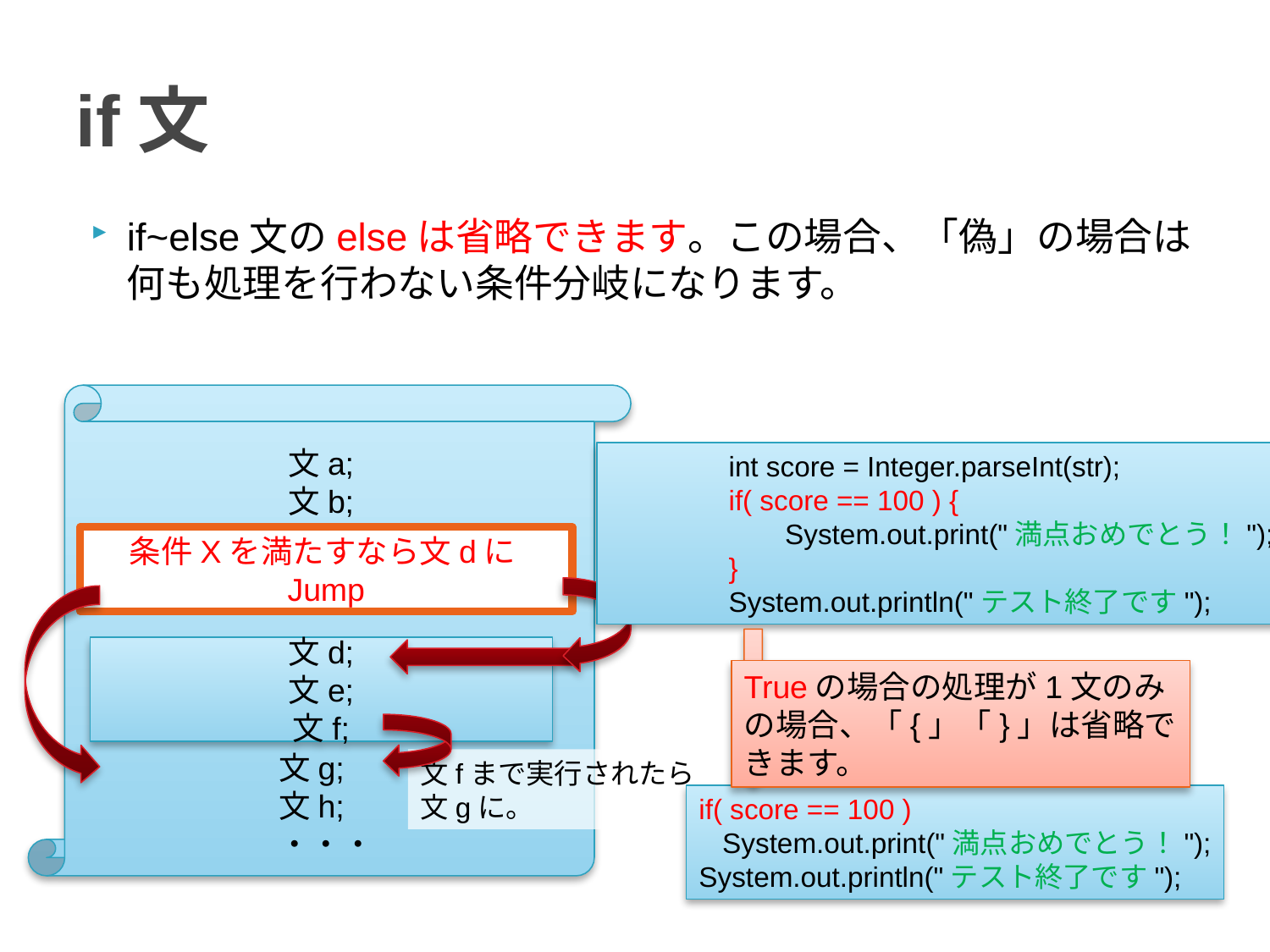

# if文
if~else文のelseは省略できます。この場合、「偽」の場合は何も処理を行わない条件分岐になります。

文a
文a;
文b;
　　　　int score = Integer.parseInt(str);
　　　　if( score == 100 ) {
　　　　　　System.out.print("満点おめでとう！");
　　　　}
　　　　System.out.println("テスト終了です");
条件Xを満たすなら文dにJump

文d;
文e;
文f;

Trueの場合の処理が1文のみの場合、「{」「}」は省略できます。

文g;
文h;
・・・
文fまで実行されたら
文gに。
if( score == 100 )
   System.out.print("満点おめでとう！");
System.out.println("テスト終了です");